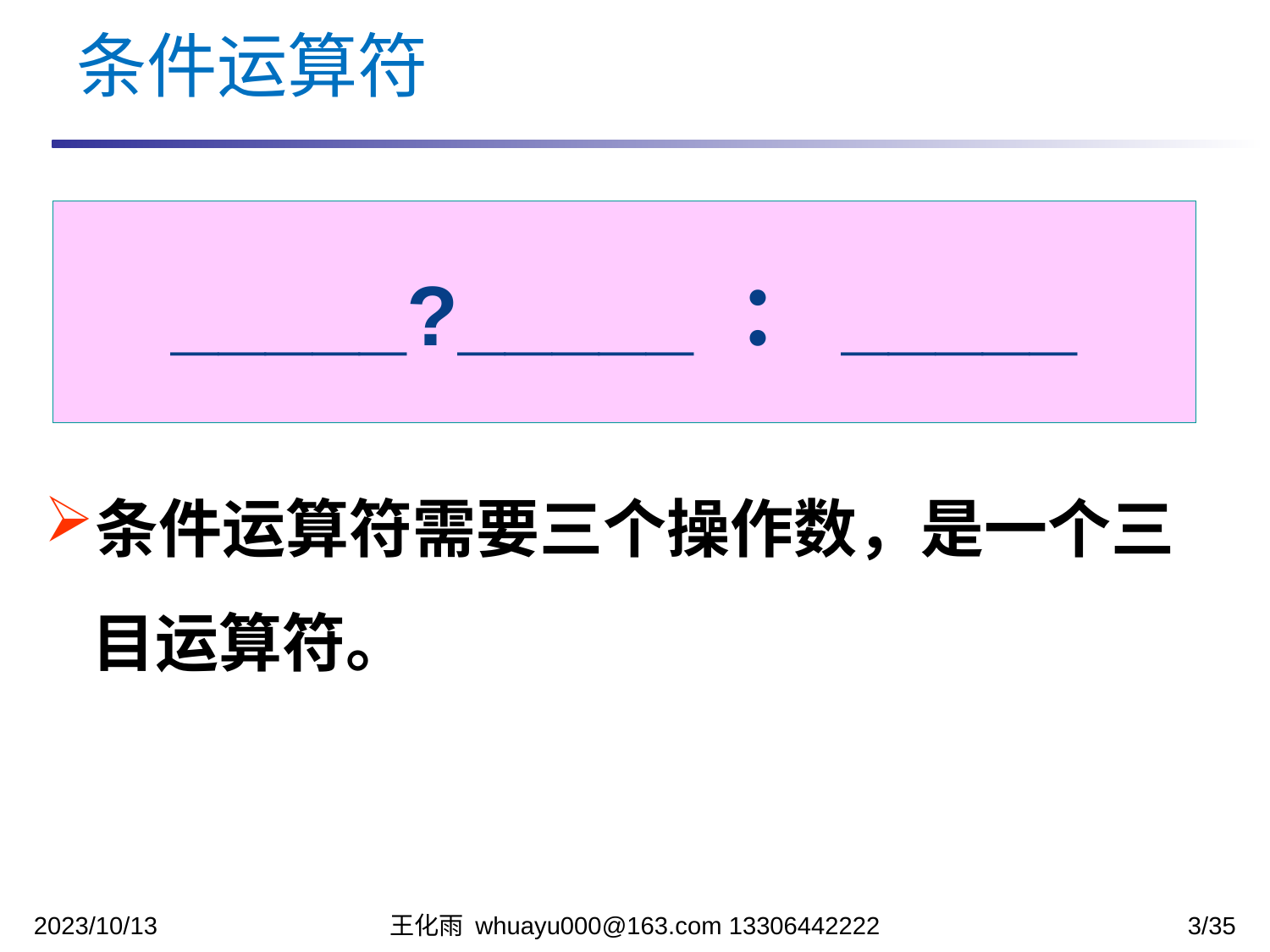

条件运算符
_____?_____ ：_____
条件运算符需要三个操作数，是一个三目运算符。
2023/10/13
王化雨 whuayu000@163.com 13306442222
3/35